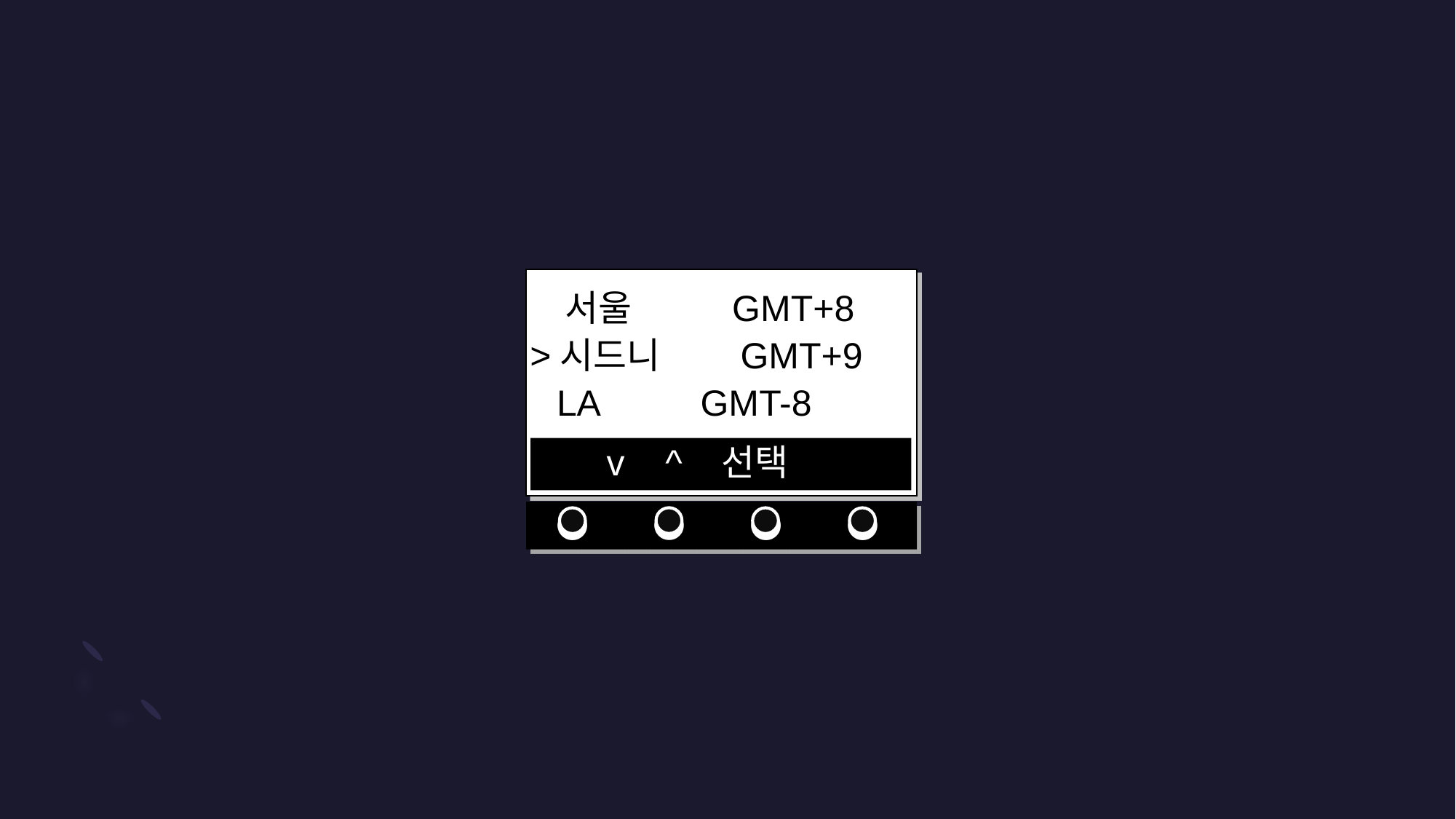

서울         GMT+8
 >시드니       GMT+9
 LA          GMT-8
       v    ^   선택